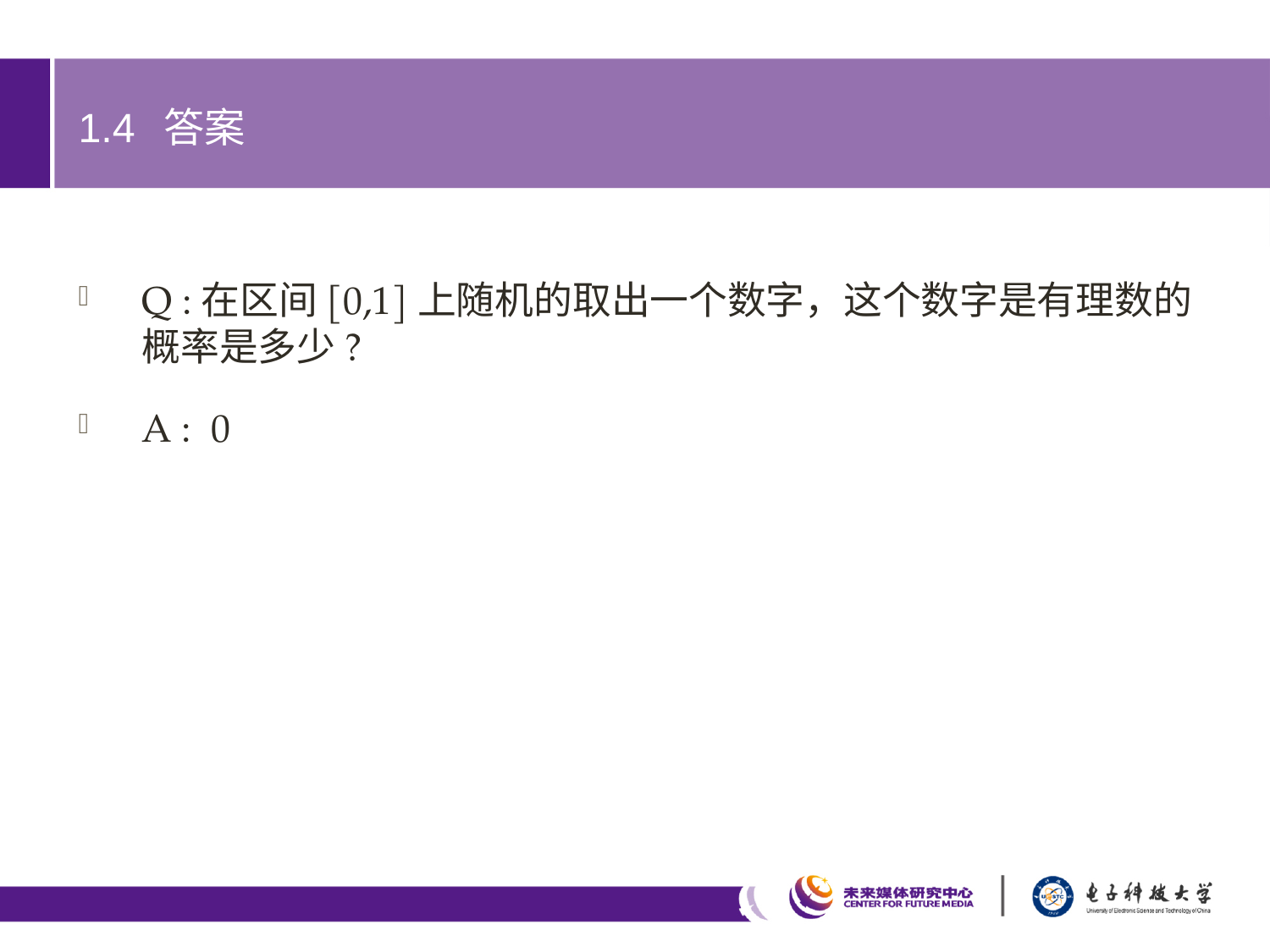

# 1.4 答案
Q :在区间[0,1]上随机的取出一个数字，这个数字是有理数的概率是多少?
A :  0